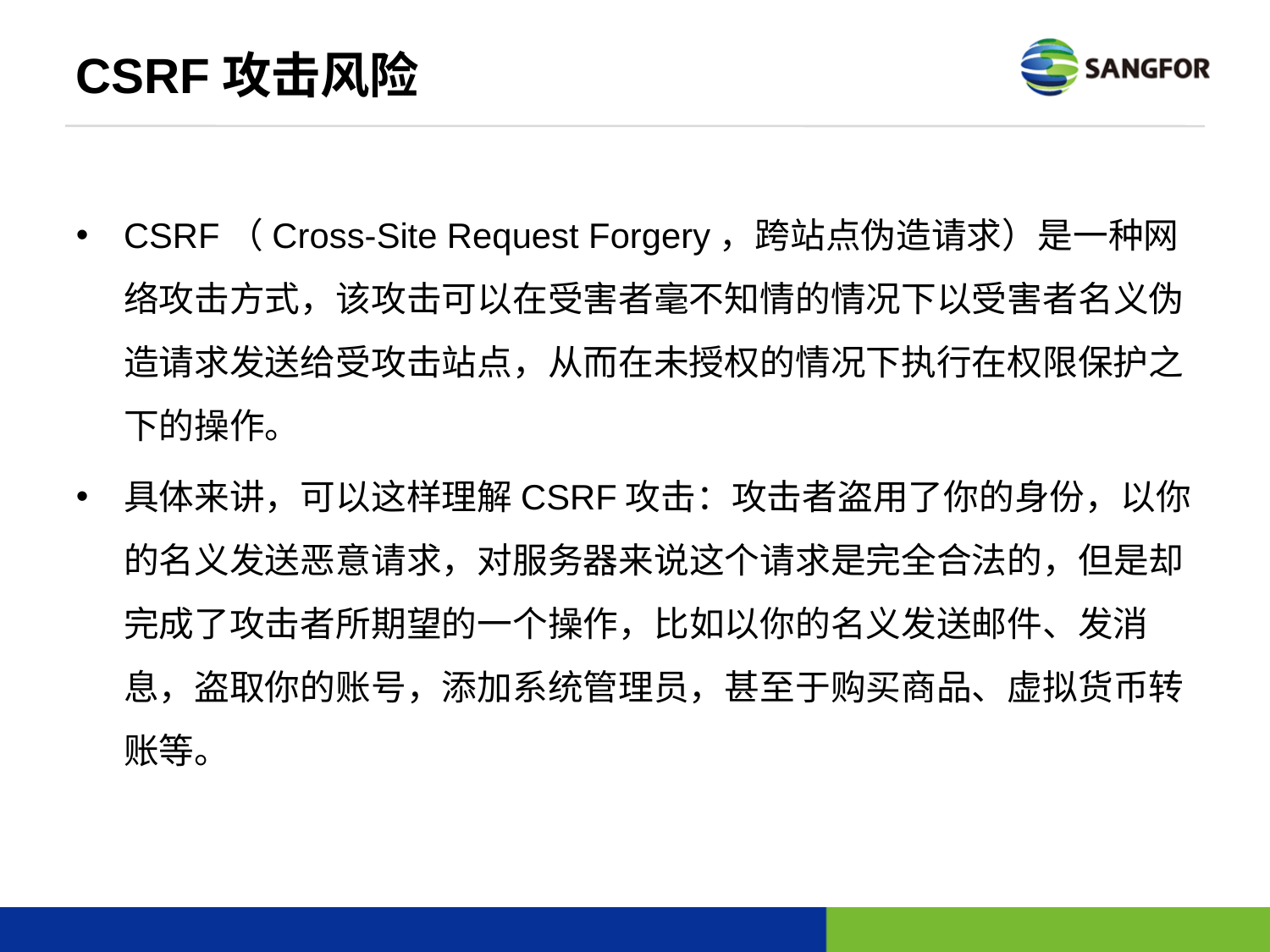

# CSRF攻击风险
CSRF（Cross-Site Request Forgery，跨站点伪造请求）是一种网络攻击方式，该攻击可以在受害者毫不知情的情况下以受害者名义伪造请求发送给受攻击站点，从而在未授权的情况下执行在权限保护之下的操作。
具体来讲，可以这样理解CSRF攻击：攻击者盗用了你的身份，以你的名义发送恶意请求，对服务器来说这个请求是完全合法的，但是却完成了攻击者所期望的一个操作，比如以你的名义发送邮件、发消息，盗取你的账号，添加系统管理员，甚至于购买商品、虚拟货币转账等。